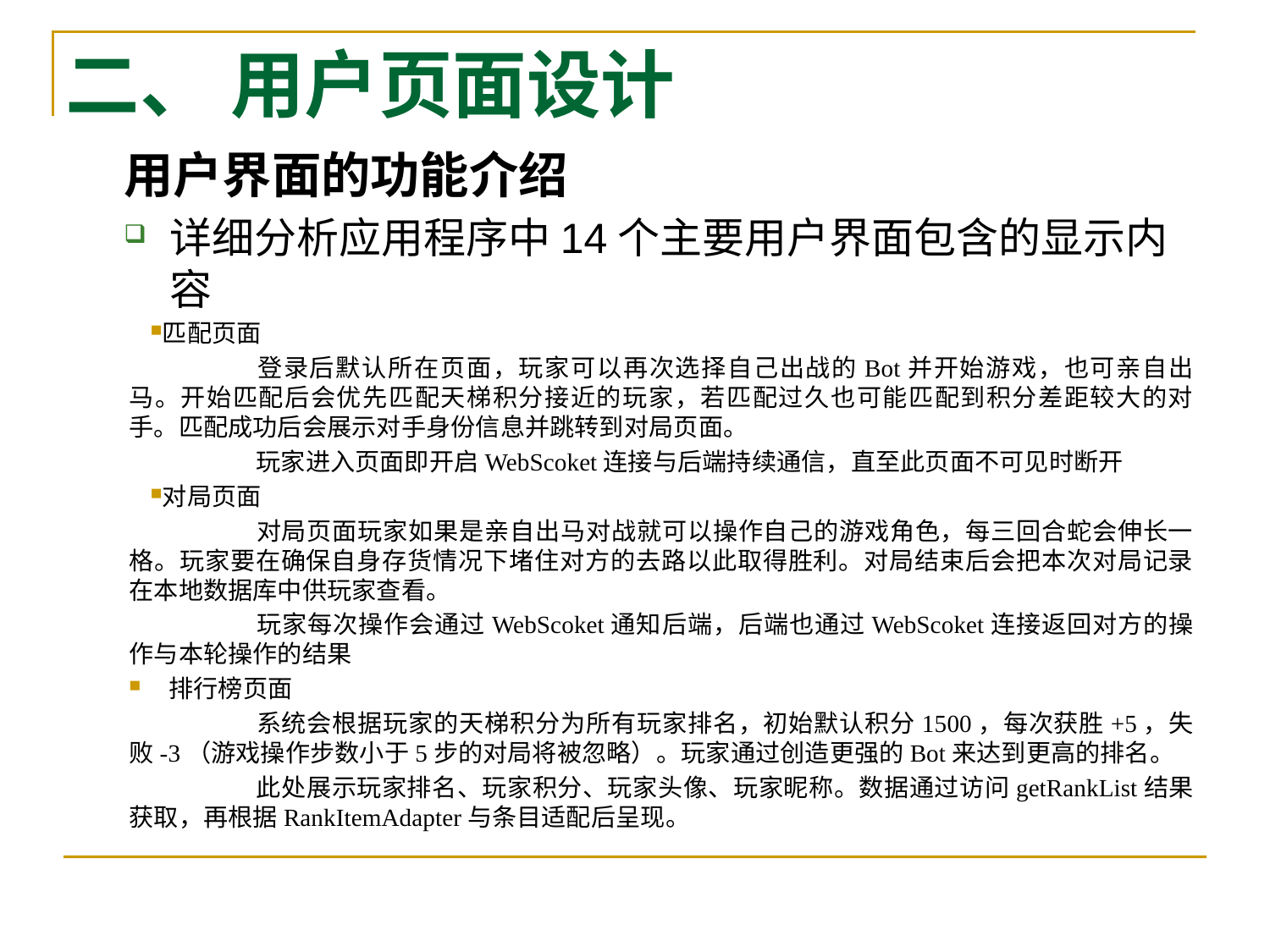

# 二、 用户页面设计
用户界面的功能介绍
详细分析应用程序中14个主要用户界面包含的显示内容
匹配页面
	登录后默认所在页面，玩家可以再次选择自己出战的Bot并开始游戏，也可亲自出马。开始匹配后会优先匹配天梯积分接近的玩家，若匹配过久也可能匹配到积分差距较大的对手。匹配成功后会展示对手身份信息并跳转到对局页面。
	玩家进入页面即开启WebScoket连接与后端持续通信，直至此页面不可见时断开
对局页面
	对局页面玩家如果是亲自出马对战就可以操作自己的游戏角色，每三回合蛇会伸长一格。玩家要在确保自身存货情况下堵住对方的去路以此取得胜利。对局结束后会把本次对局记录在本地数据库中供玩家查看。
	玩家每次操作会通过WebScoket通知后端，后端也通过WebScoket连接返回对方的操作与本轮操作的结果
排行榜页面
	系统会根据玩家的天梯积分为所有玩家排名，初始默认积分1500，每次获胜+5，失败-3（游戏操作步数小于5步的对局将被忽略）。玩家通过创造更强的Bot来达到更高的排名。
	此处展示玩家排名、玩家积分、玩家头像、玩家昵称。数据通过访问getRankList结果获取，再根据RankItemAdapter与条目适配后呈现。